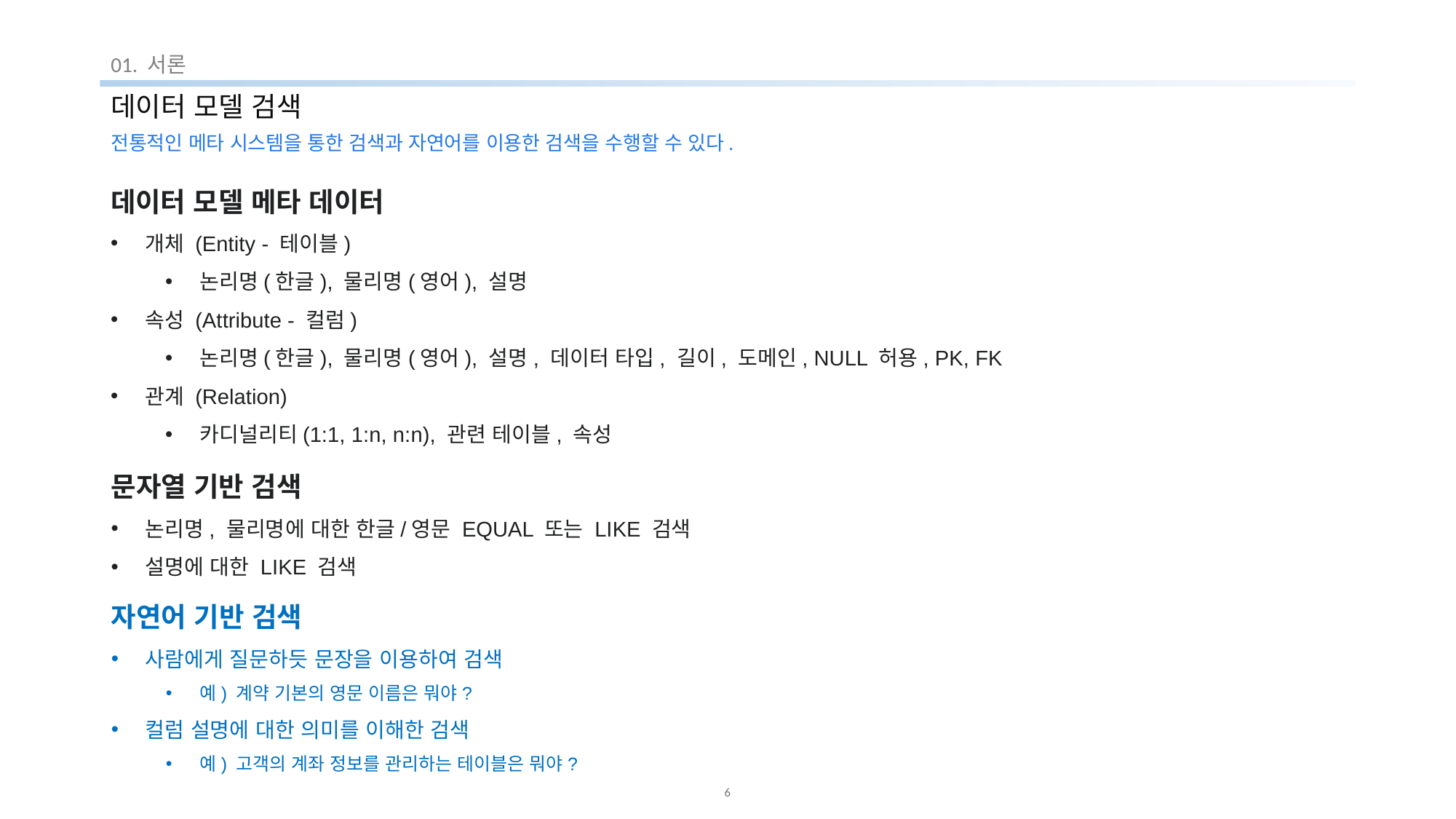

01. 서론
# 데이터 모델 검색
전통적인 메타 시스템을 통한 검색과 자연어를 이용한 검색을 수행할 수 있다.
데이터 모델 메타 데이터
개체 (Entity - 테이블)
논리명(한글), 물리명(영어), 설명
속성 (Attribute - 컬럼)
논리명(한글), 물리명(영어), 설명, 데이터 타입, 길이, 도메인, NULL 허용, PK, FK
관계 (Relation)
카디널리티(1:1, 1:n, n:n), 관련 테이블, 속성
문자열 기반 검색
논리명, 물리명에 대한 한글/영문 EQUAL 또는 LIKE 검색
설명에 대한 LIKE 검색
자연어 기반 검색
사람에게 질문하듯 문장을 이용하여 검색
예) 계약 기본의 영문 이름은 뭐야?
컬럼 설명에 대한 의미를 이해한 검색
예) 고객의 계좌 정보를 관리하는 테이블은 뭐야?